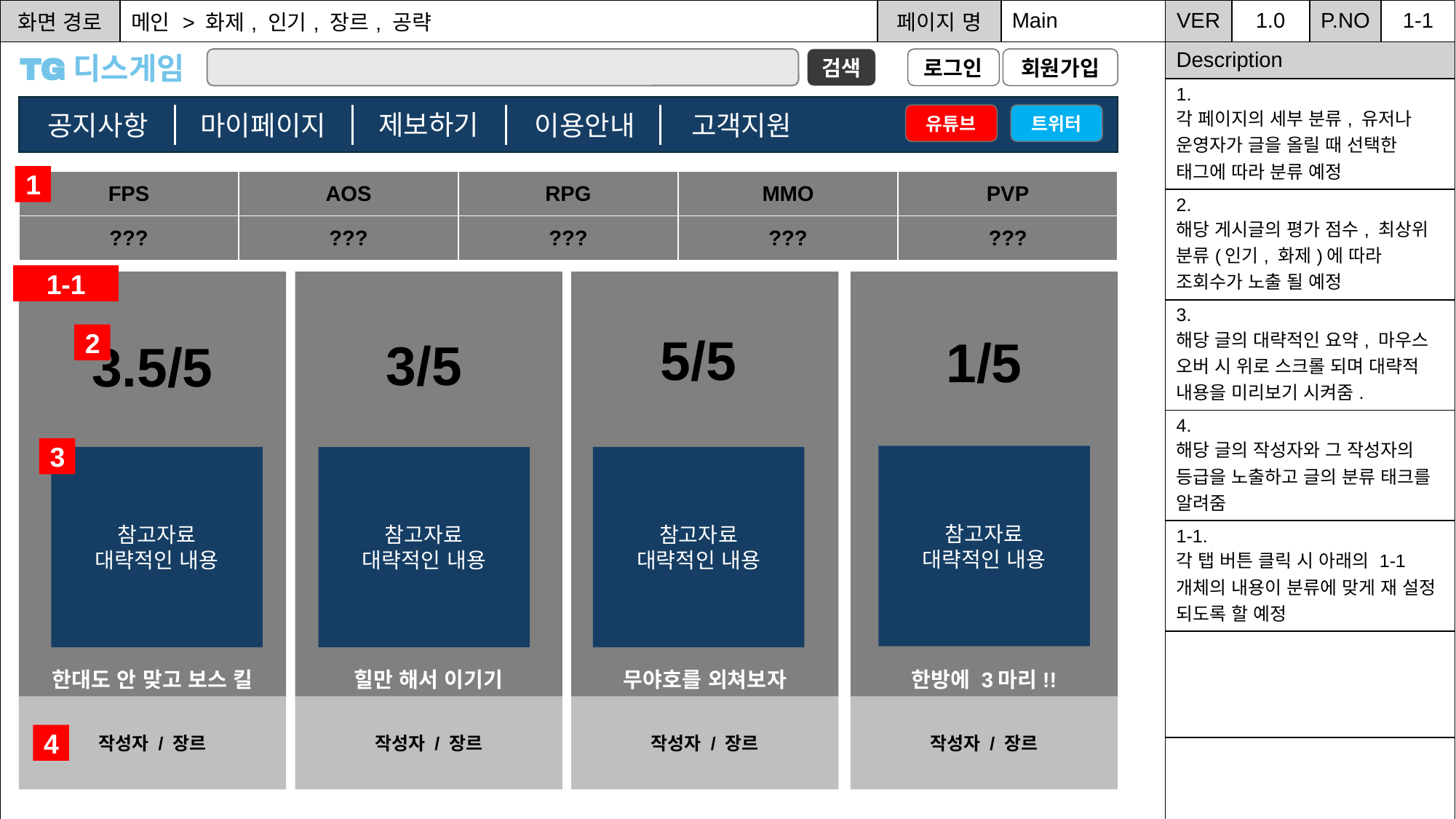

| 화면 경로 | 메인 > 화제, 인기, 장르, 공략 | 페이지 명 | Main | VER | 1.0 | P.NO | 1-1 |
| --- | --- | --- | --- | --- | --- | --- | --- |
|  |  |  |  | Description |  |  |  |
|  |  |  |  | 1. 각 페이지의 세부 분류, 유저나 운영자가 글을 올릴 때 선택한 태그에 따라 분류 예정 |  |  |  |
|  |  |  |  | 2. 해당 게시글의 평가 점수, 최상위 분류(인기, 화제)에 따라 조회수가 노출 될 예정 |  |  |  |
|  |  |  |  | 3. 해당 글의 대략적인 요약, 마우스 오버 시 위로 스크롤 되며 대략적 내용을 미리보기 시켜줌. |  |  |  |
|  |  |  |  | 4. 해당 글의 작성자와 그 작성자의 등급을 노출하고 글의 분류 태크를 알려줌 |  |  |  |
|  |  |  |  | 1-1. 각 탭 버튼 클릭 시 아래의 1-1 개체의 내용이 분류에 맞게 재 설정 되도록 할 예정 |  |  |  |
|  |  |  |  |  |  |  |  |
|  |  |  |  |  |  |  |  |
TG디스게임
로그인

검색
회원가입

제보하기
공지사항
고객지원
마이페이지
이용안내
유튜브
트위터
1
| FPS | AOS | RPG | MMO | PVP |
| --- | --- | --- | --- | --- |
| ??? | ??? | ??? | ??? | ??? |
1-1
한대도 안 맞고 보스 킬
힐만 해서 이기기
무야호를 외쳐보자
한방에 3마리!!
작성자 / 장르
작성자 / 장르
작성자 / 장르
작성자 / 장르
5/5
1/5
2
3/5
3.5/5
3
참고자료
대략적인 내용
참고자료
대략적인 내용
참고자료
대략적인 내용
참고자료
대략적인 내용
4